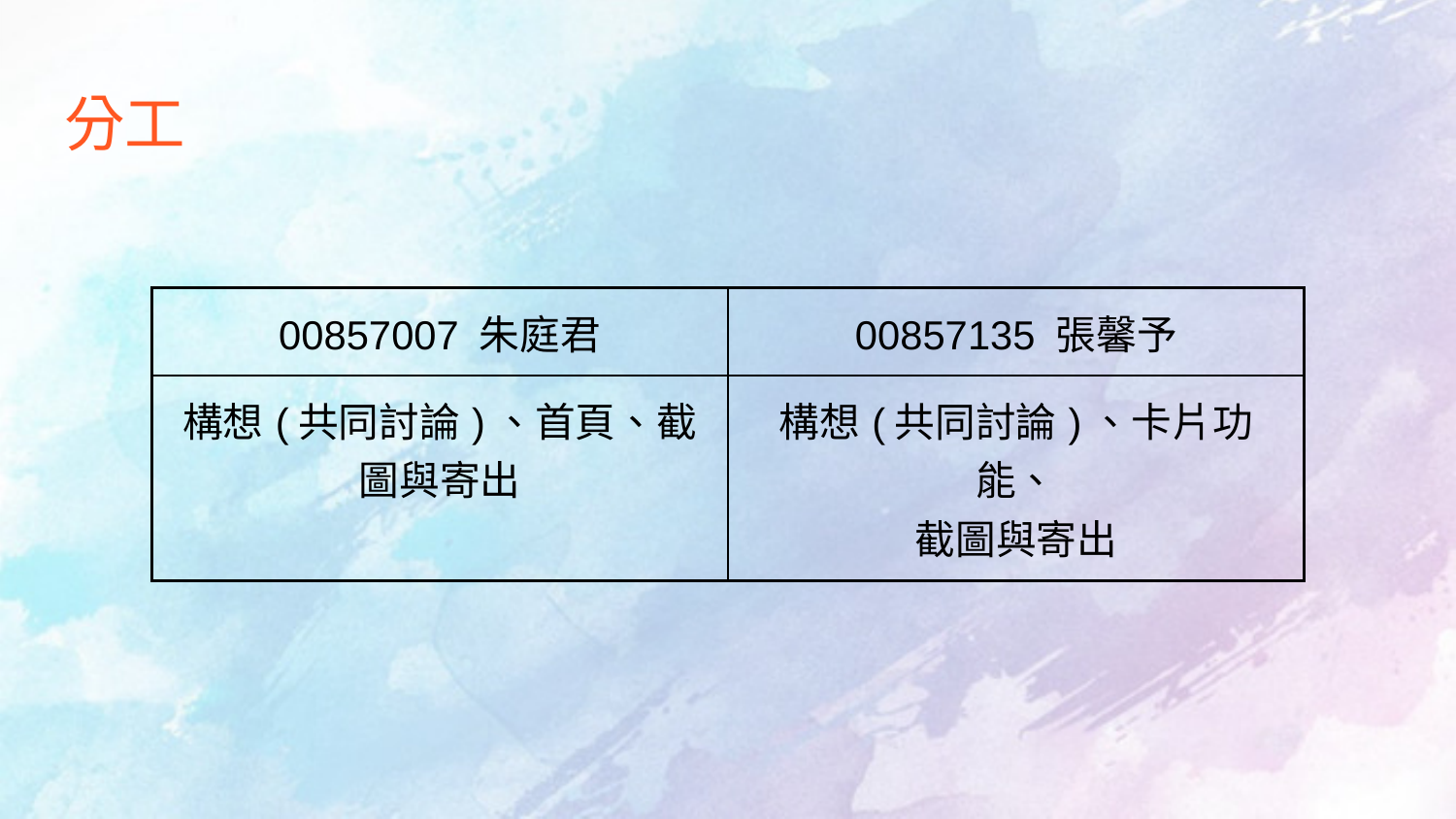

# 分工
| 00857007 朱庭君 | 00857135 張馨予 |
| --- | --- |
| 構想(共同討論)、首頁、截圖與寄出 | 構想(共同討論)、卡片功能、 截圖與寄出 |